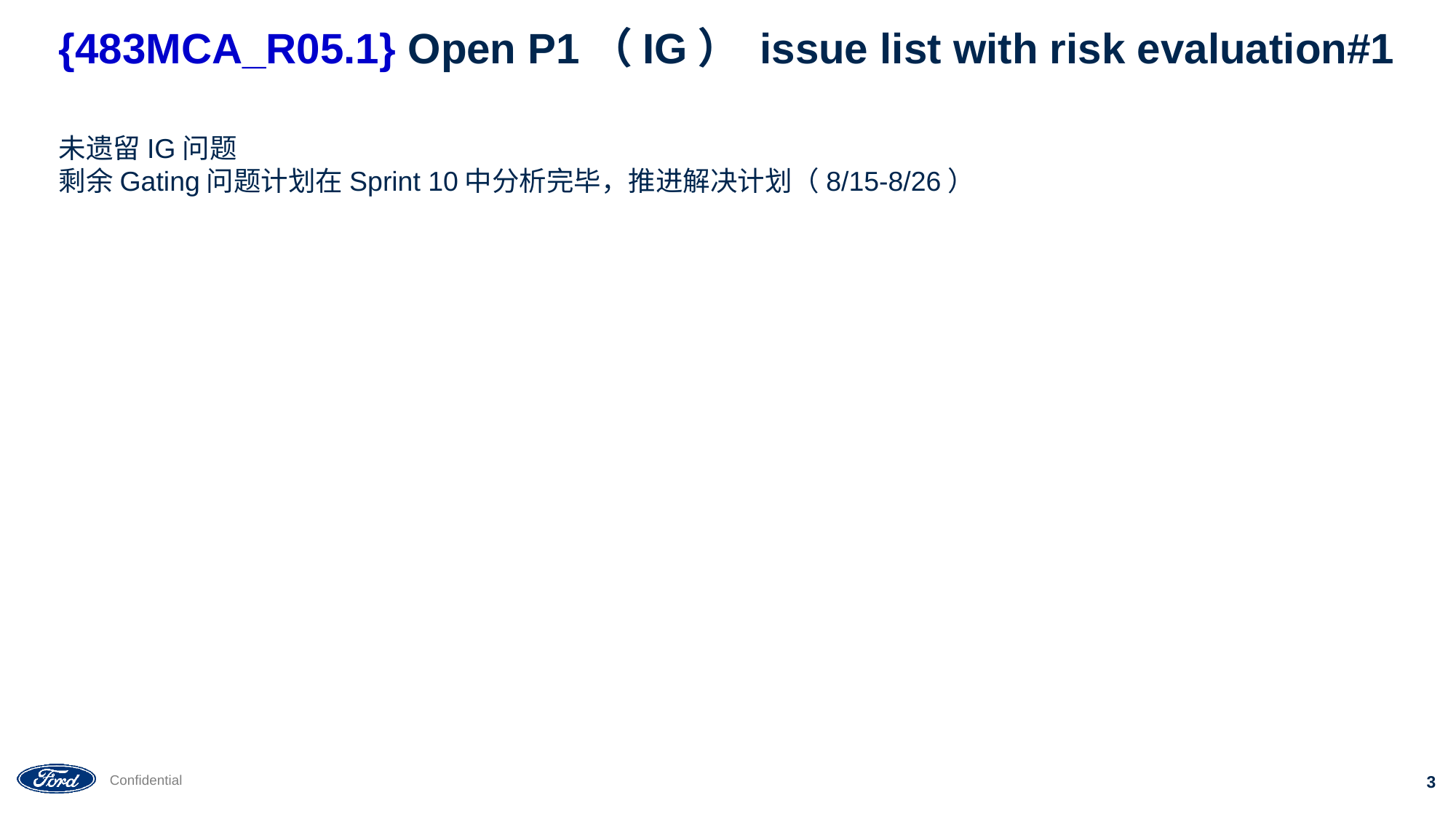

# {483MCA_R05.1} Open P1（IG） issue list with risk evaluation#1
未遗留IG问题
剩余Gating问题计划在Sprint 10中分析完毕，推进解决计划（8/15-8/26）